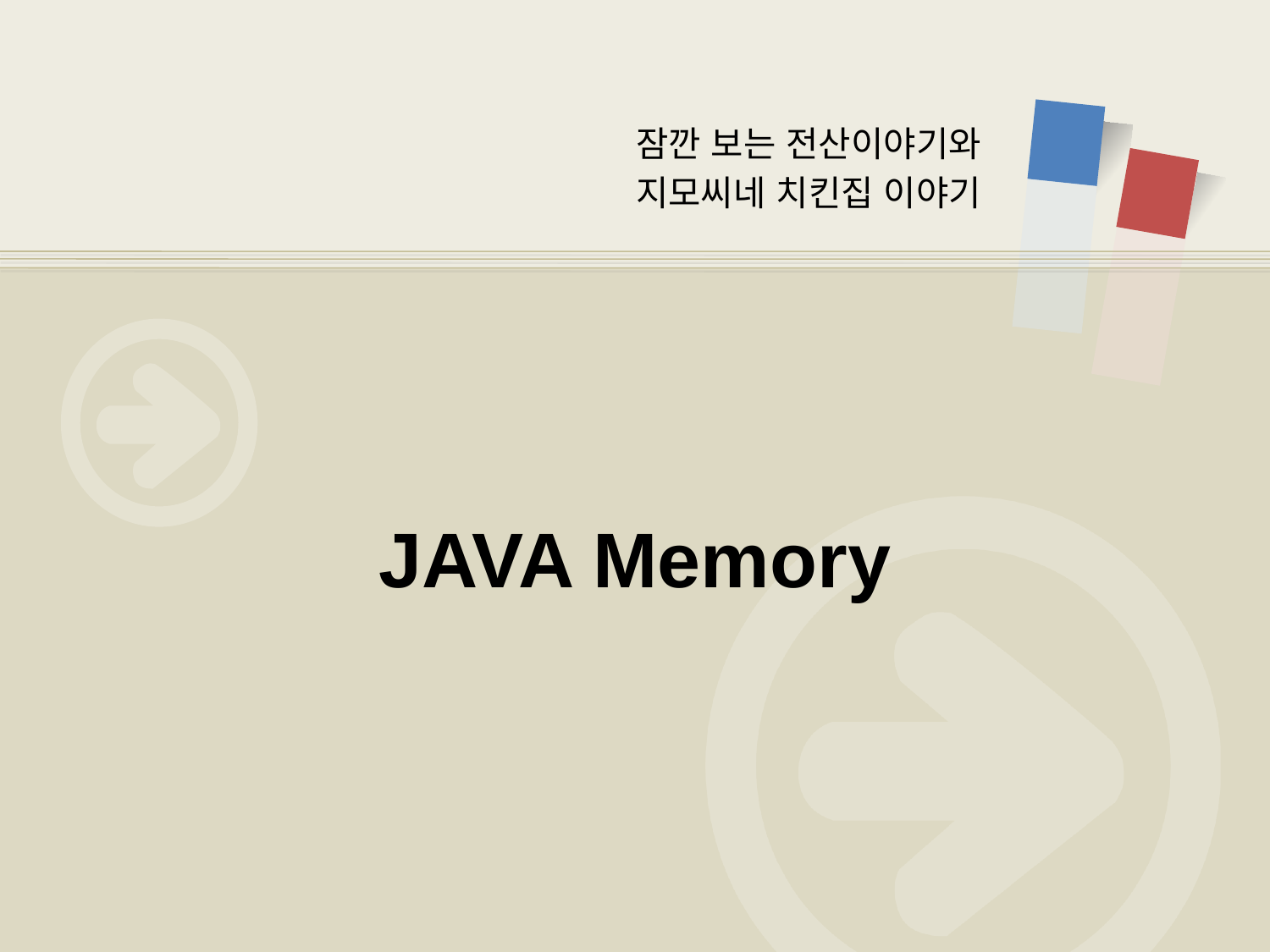

잠깐 보는 전산이야기와
지모씨네 치킨집 이야기
# JAVA Memory